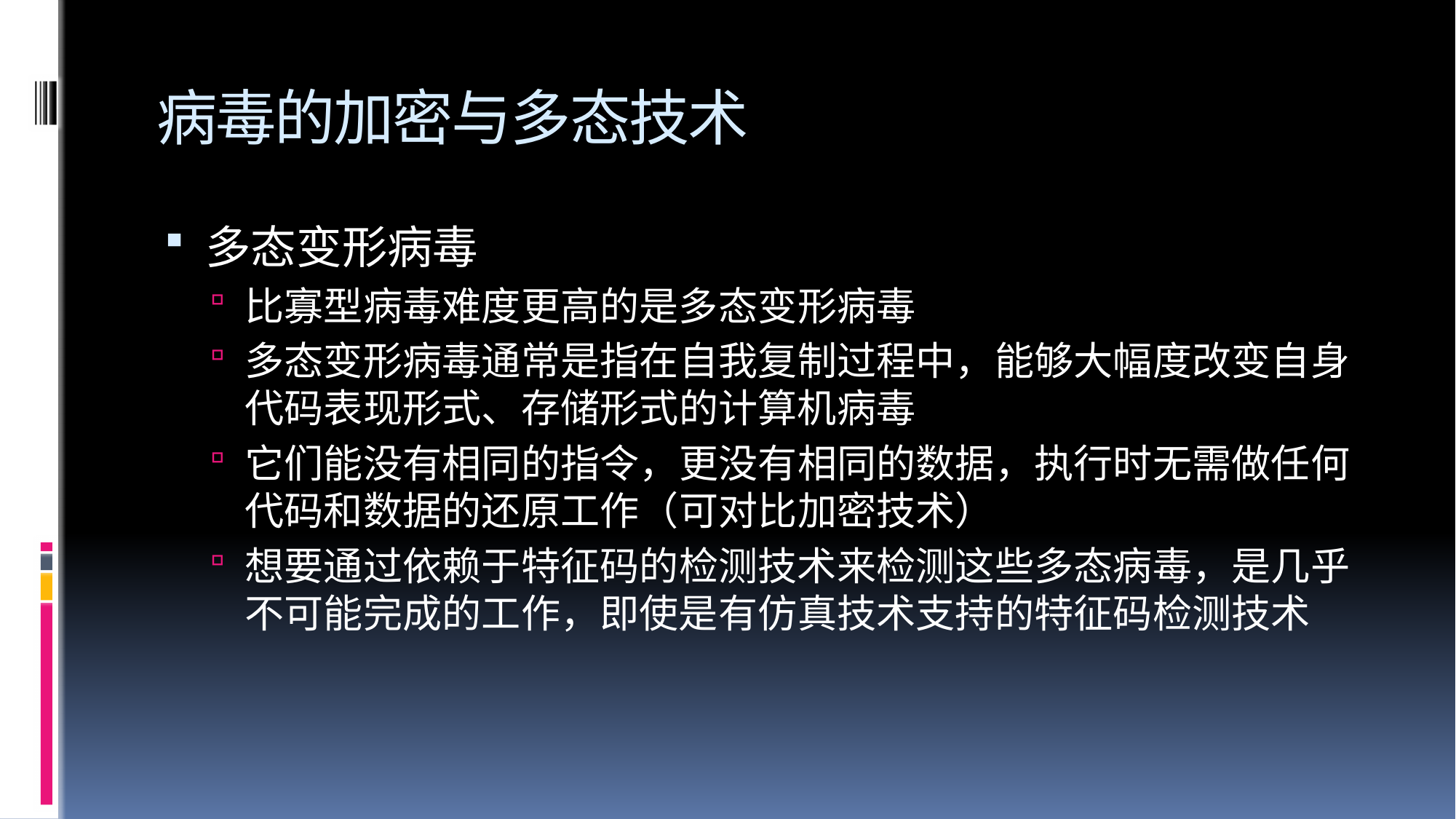

# 病毒的加密与多态技术
多态变形病毒
比寡型病毒难度更高的是多态变形病毒
多态变形病毒通常是指在自我复制过程中，能够大幅度改变自身代码表现形式、存储形式的计算机病毒
它们能没有相同的指令，更没有相同的数据，执行时无需做任何代码和数据的还原工作（可对比加密技术）
想要通过依赖于特征码的检测技术来检测这些多态病毒，是几乎不可能完成的工作，即使是有仿真技术支持的特征码检测技术